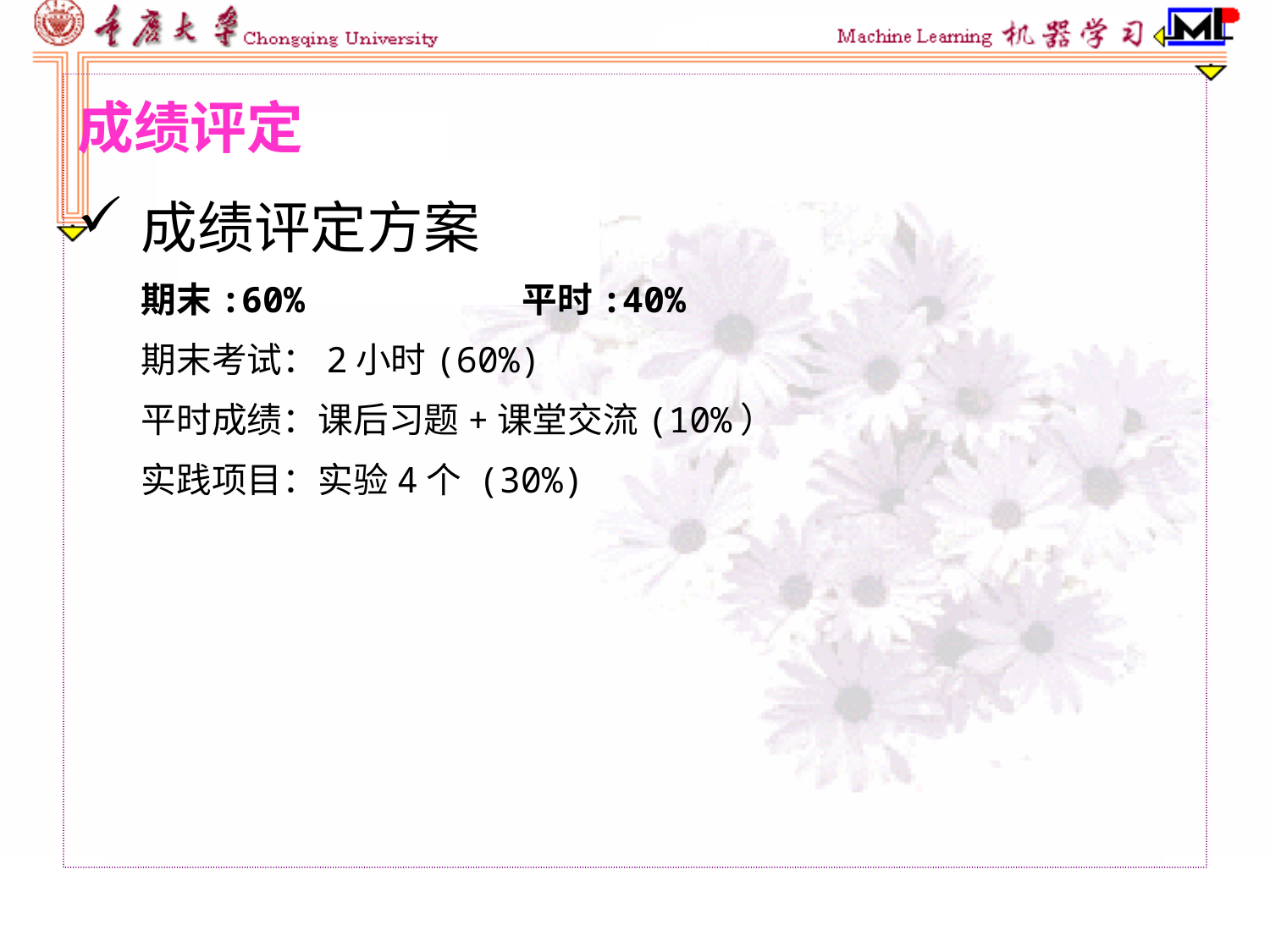

成绩评定
成绩评定方案
	期末:60%		平时:40%
期末考试：2小时(60%)
平时成绩：课后习题+课堂交流(10%）
实践项目：实验4个 (30%)
5